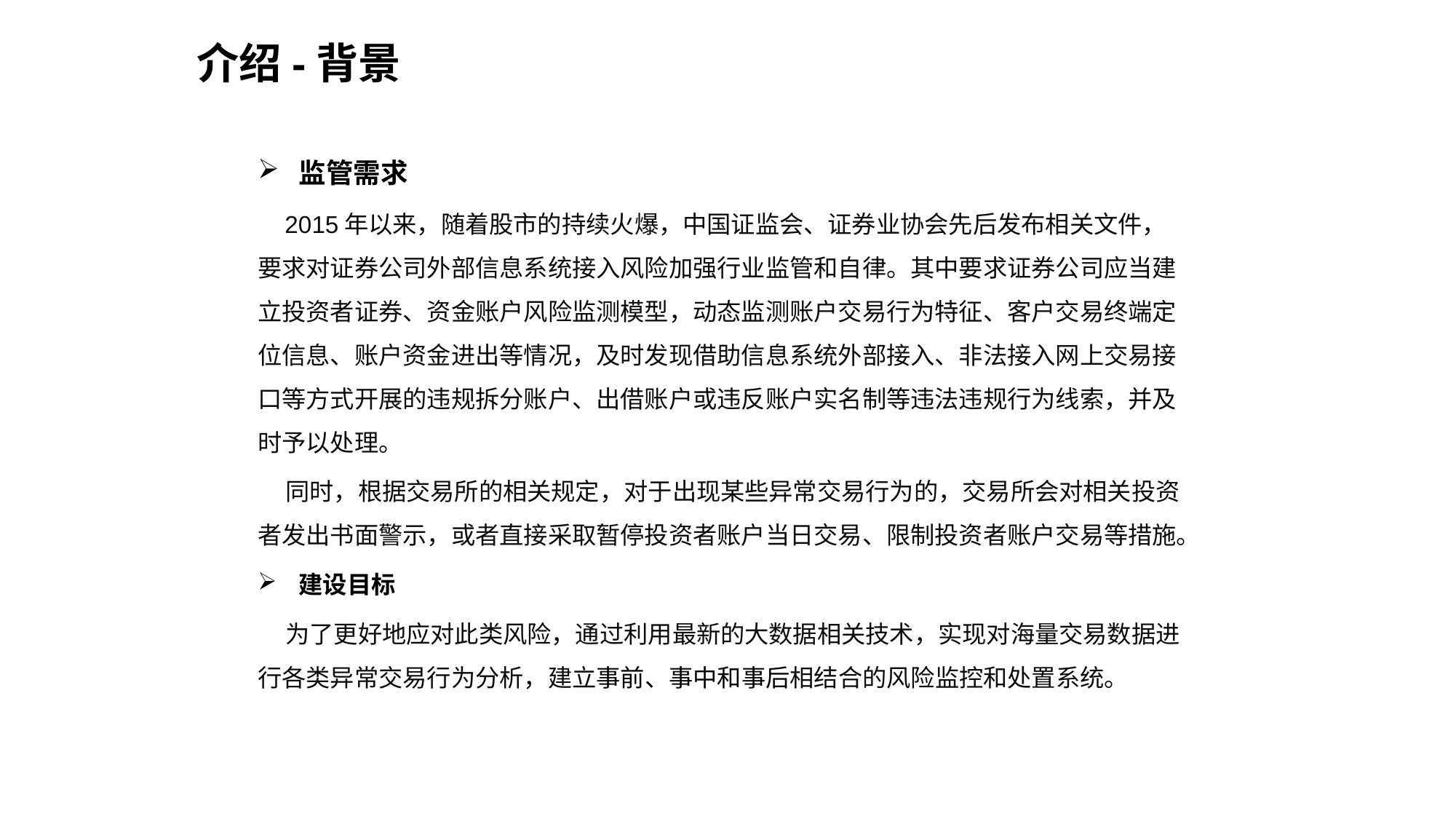

介绍-背景
监管需求
    2015年以来，随着股市的持续火爆，中国证监会、证券业协会先后发布相关文件，要求对证券公司外部信息系统接入风险加强行业监管和自律。其中要求证券公司应当建立投资者证券、资金账户风险监测模型，动态监测账户交易行为特征、客户交易终端定位信息、账户资金进出等情况，及时发现借助信息系统外部接入、非法接入网上交易接口等方式开展的违规拆分账户、出借账户或违反账户实名制等违法违规行为线索，并及时予以处理。
    同时，根据交易所的相关规定，对于出现某些异常交易行为的，交易所会对相关投资者发出书面警示，或者直接采取暂停投资者账户当日交易、限制投资者账户交易等措施。
建设目标
    为了更好地应对此类风险，通过利用最新的大数据相关技术，实现对海量交易数据进行各类异常交易行为分析，建立事前、事中和事后相结合的风险监控和处置系统。